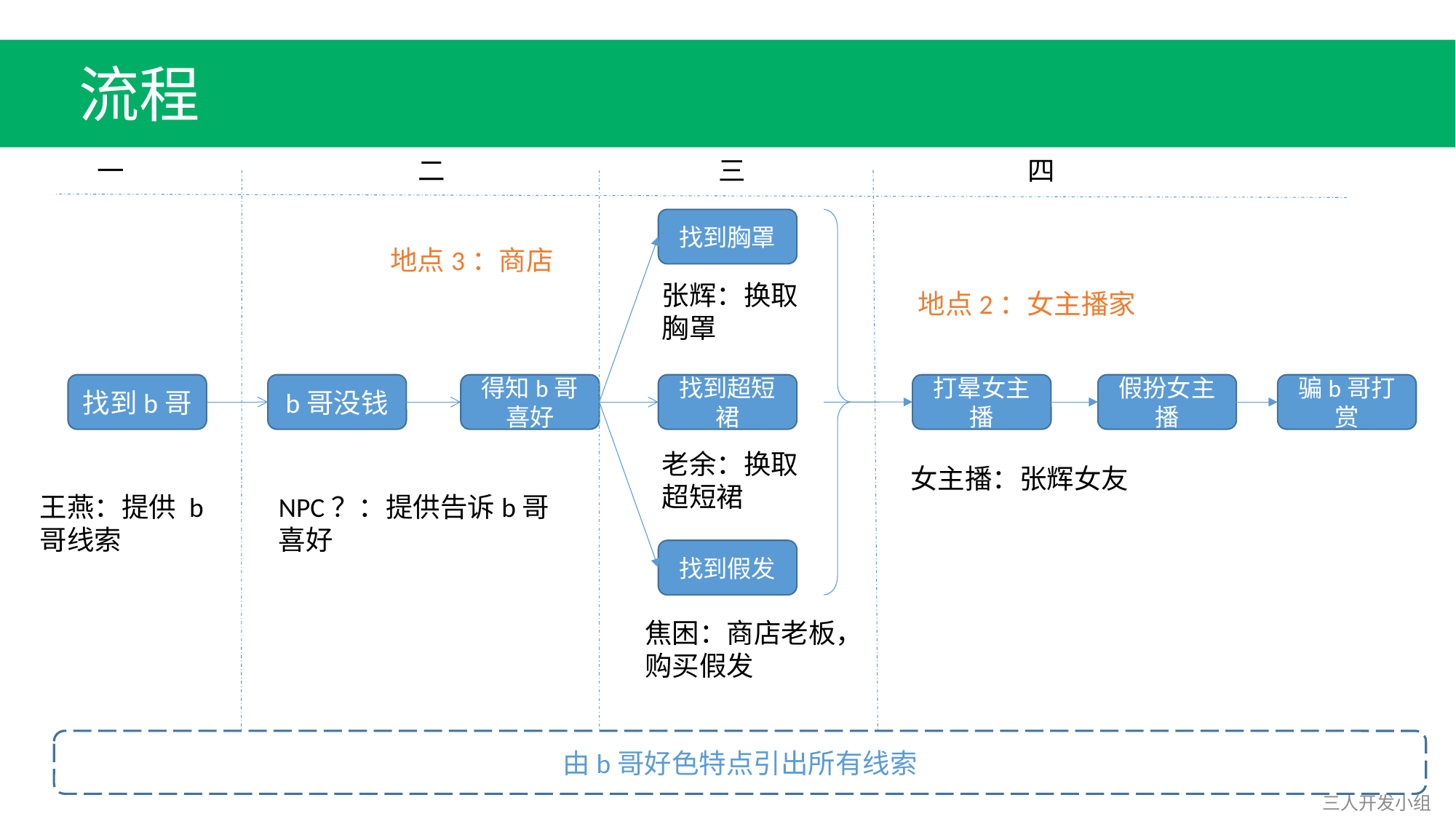

流程
一
二
三
四
找到胸罩

地点3：商店
张辉：换取胸罩
地点2：女主播家
找到b哥
b哥没钱
得知b哥喜好
找到超短裙
打晕女主播
假扮女主播
骗b哥打赏
老余：换取超短裙
女主播：张辉女友
王燕：提供 b哥线索
NPC？：提供告诉b哥喜好
找到假发
焦困：商店老板，购买假发
由b哥好色特点引出所有线索
三人开发小组